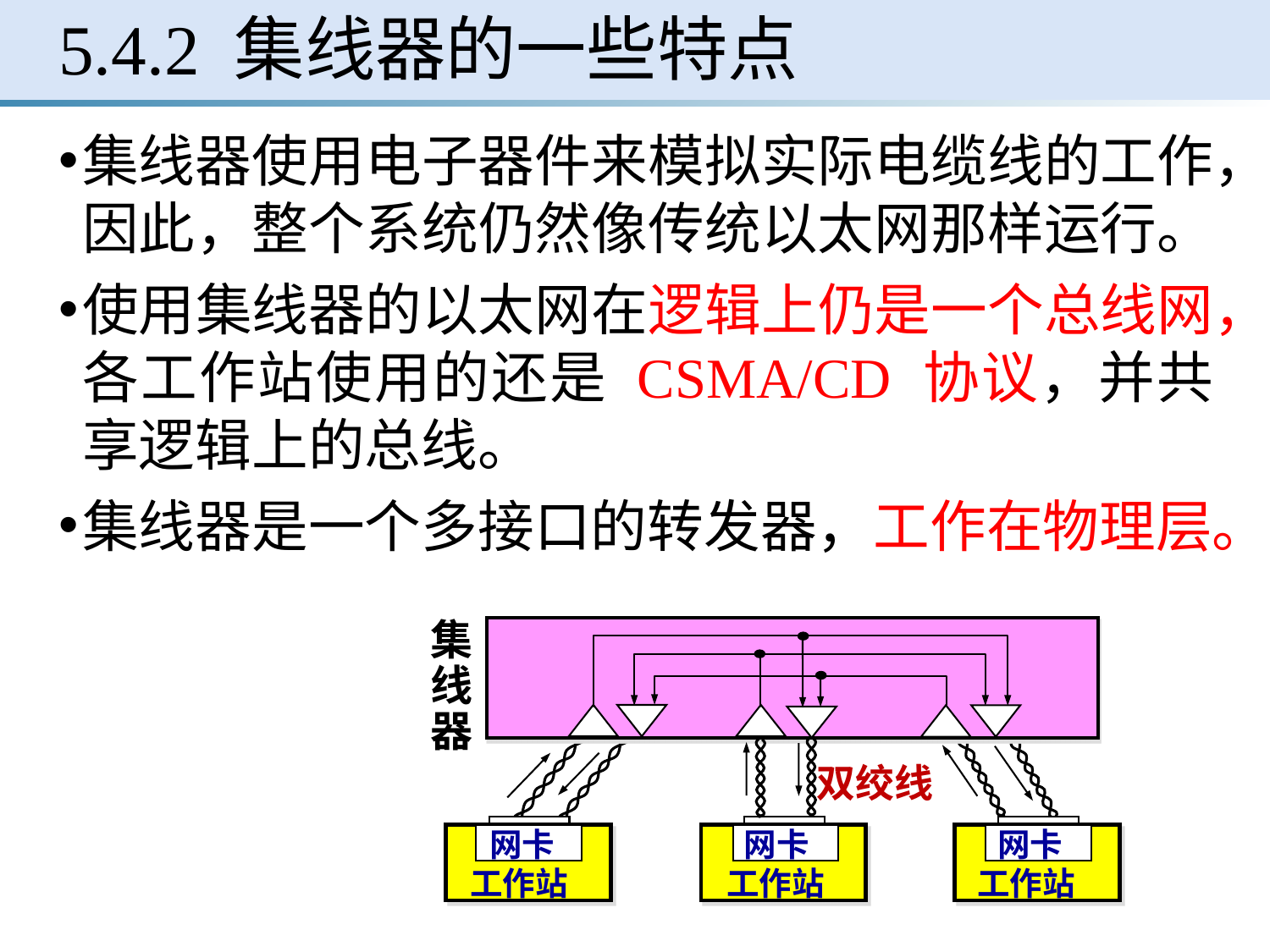

# 5.4.2 集线器的一些特点
集线器使用电子器件来模拟实际电缆线的工作，因此，整个系统仍然像传统以太网那样运行。
使用集线器的以太网在逻辑上仍是一个总线网，各工作站使用的还是 CSMA/CD 协议，并共享逻辑上的总线。
集线器是一个多接口的转发器，工作在物理层。
集
线
器

双绞线

网卡
网卡
网卡

工作站
工作站
工作站